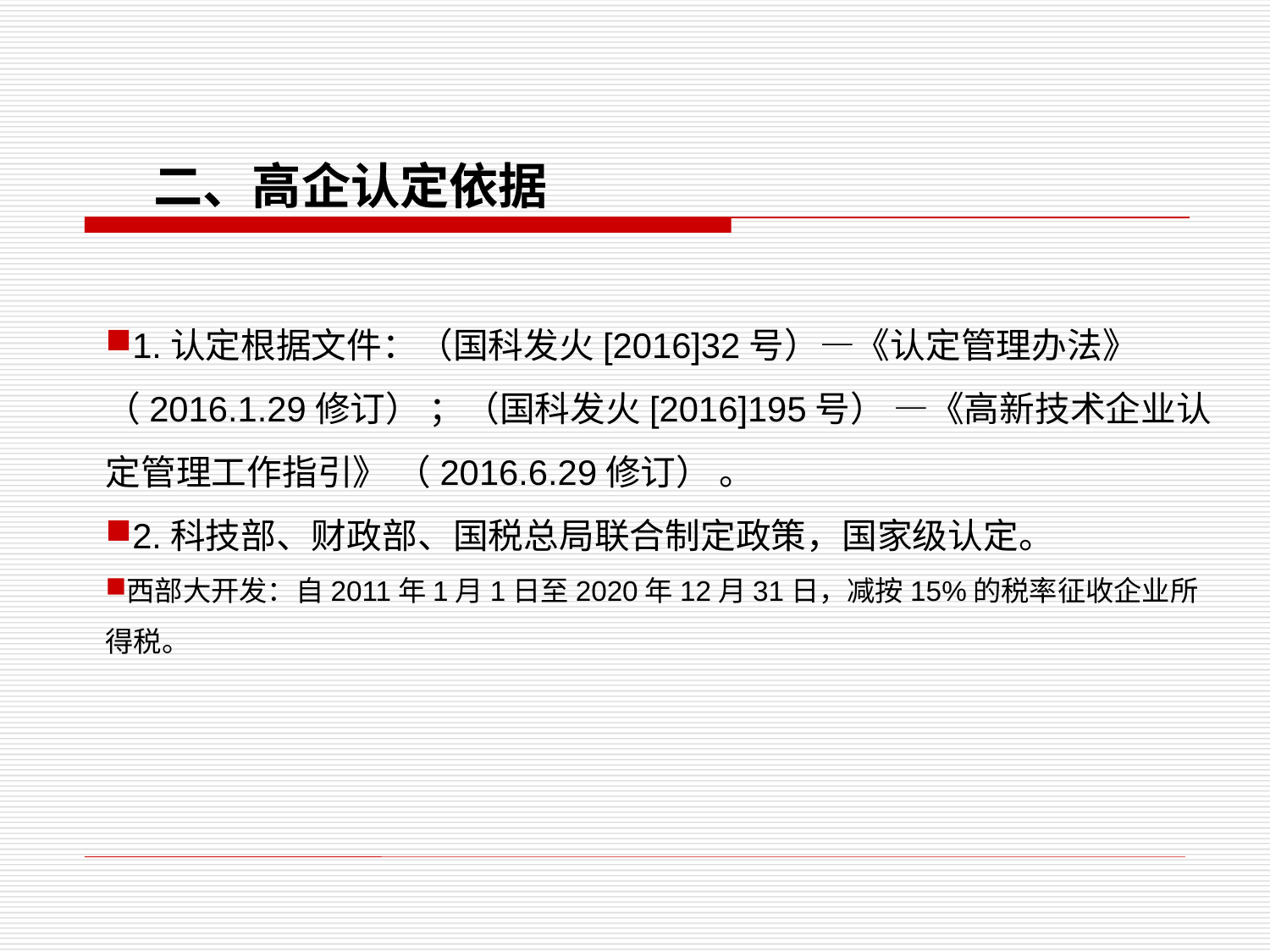

二、高企认定依据

1.认定根据文件：（国科发火[2016]32号）—《认定管理办法》（2016.1.29修订） ；（国科发火[2016]195号） —《高新技术企业认定管理工作指引》 （2016.6.29修订） 。
2.科技部、财政部、国税总局联合制定政策，国家级认定。
西部大开发：自2011年1月1日至2020年12月31日，减按15%的税率征收企业所得税。